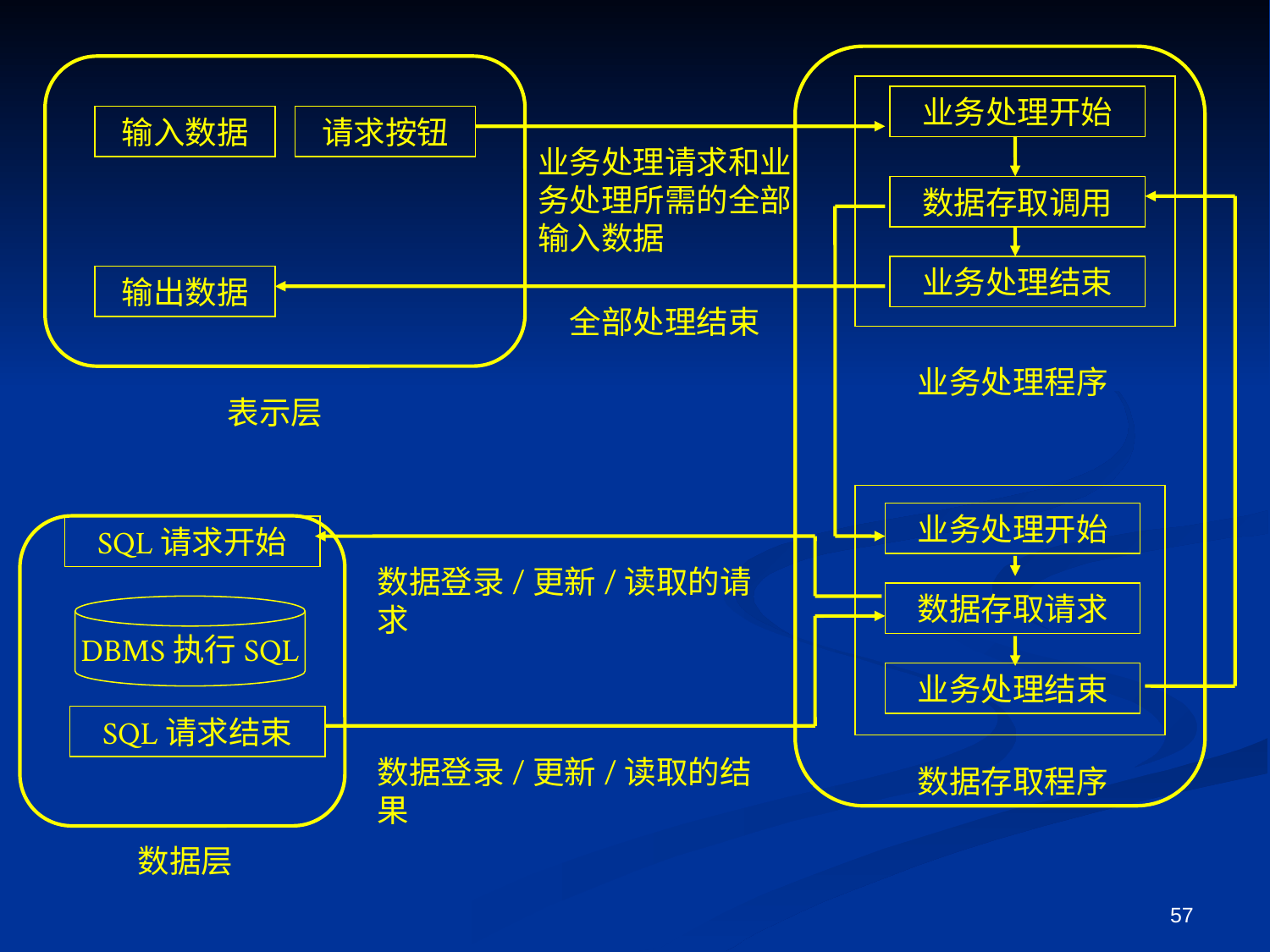

业务处理开始
输入数据
请求按钮

业务处理请求和业务处理所需的全部输入数据

数据存取调用

业务处理结束
输出数据

全部处理结束
业务处理程序
表示层

业务处理开始

SQL请求开始

数据登录/更新/读取的请求

数据存取请求
DBMS执行SQL

业务处理结束

SQL请求结束

数据登录/更新/读取的结果
数据存取程序
数据层
57